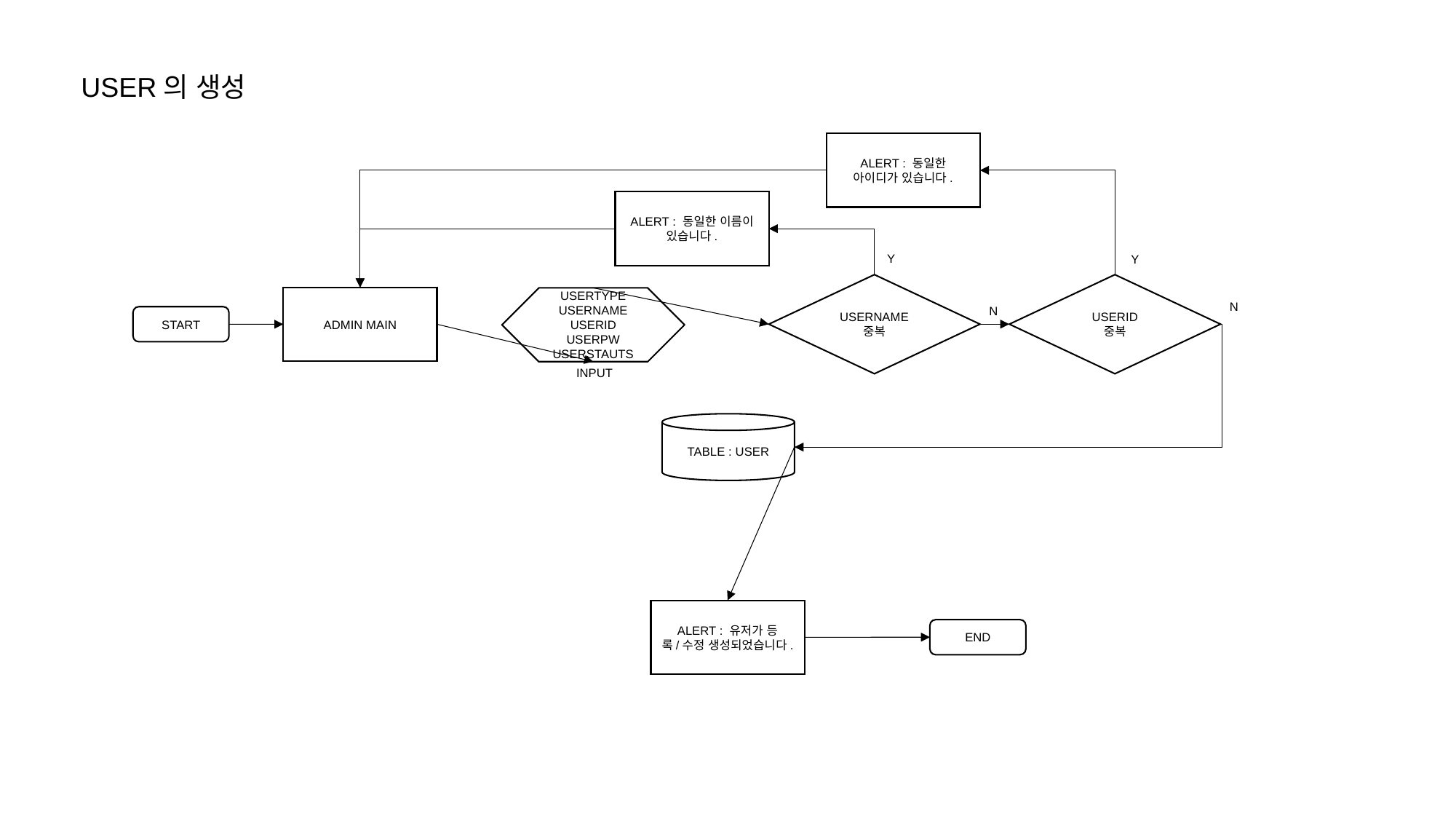

USER의 생성
ALERT : 동일한 아이디가 있습니다.
ALERT : 동일한 이름이 있습니다.
Y
Y
USERNAME
중복
USERID
중복
ADMIN MAIN
USERTYPE
USERNAME
USERID
USERPW
USERSTAUTS
N
N
START
INPUT
TABLE : USER
ALERT : 유저가 등록/수정 생성되었습니다.
END